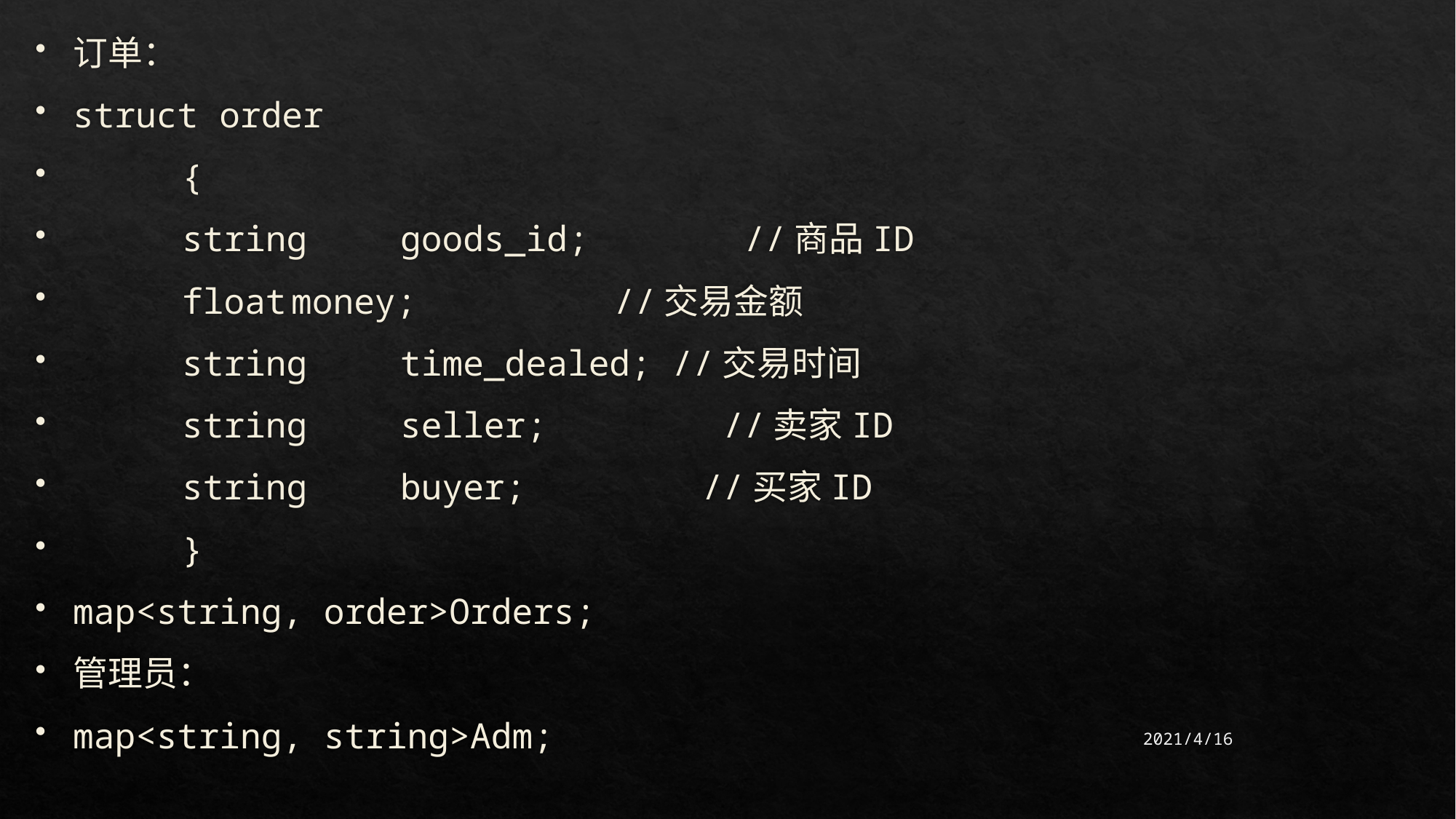

订单：
struct order
	{
	string	goods_id;	      //商品ID
	float	money;	     //交易金额
	string	time_dealed; //交易时间
	string	seller;	     //卖家ID
	string	buyer;	    //买家ID
	}
map<string, order>Orders;
管理员：
map<string, string>Adm;
2021/4/16